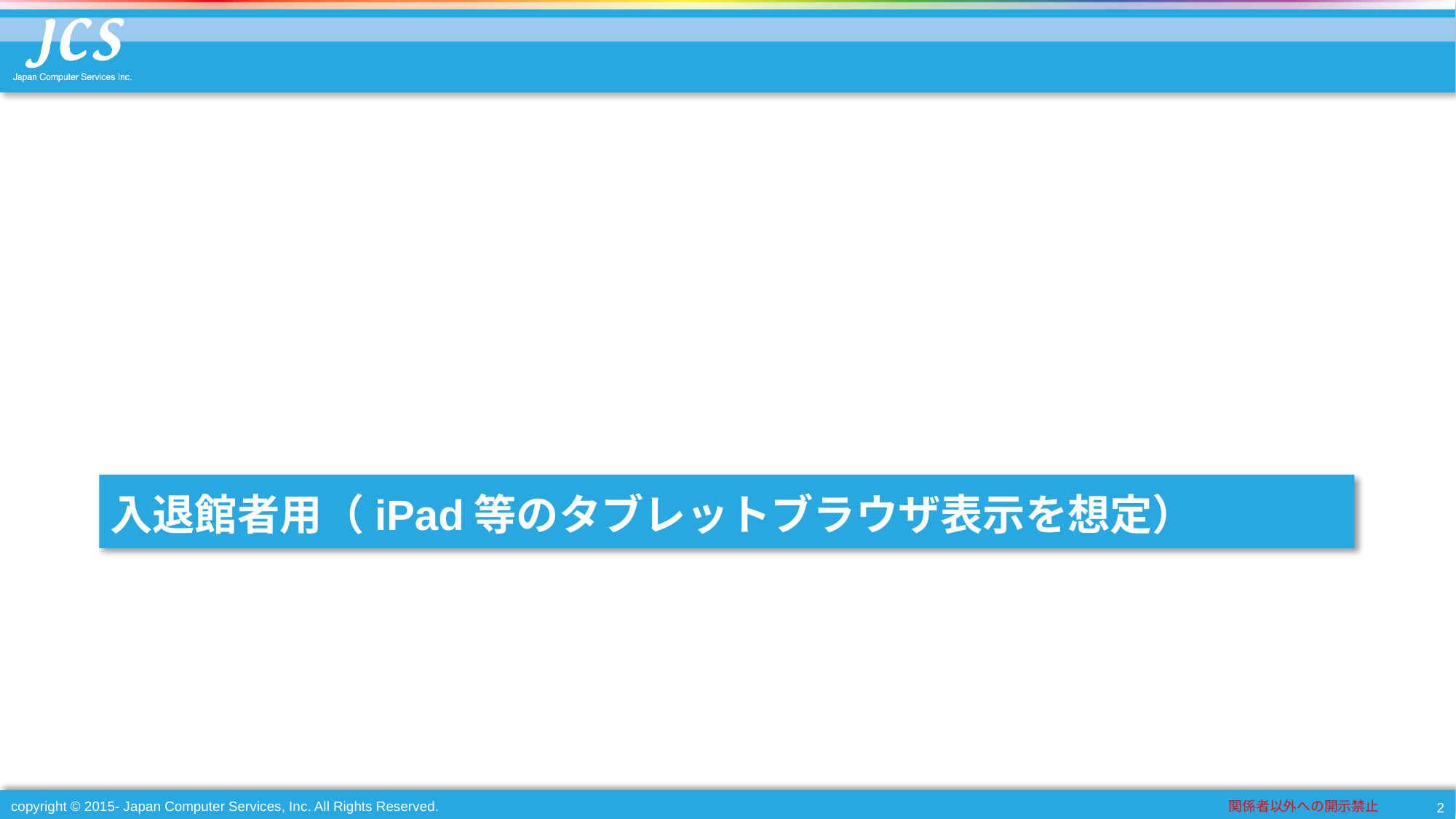

# 入退館者用（iPad等のタブレットブラウザ表示を想定）

2
copyright © 2015- Japan Computer Services, Inc. All Rights Reserved.